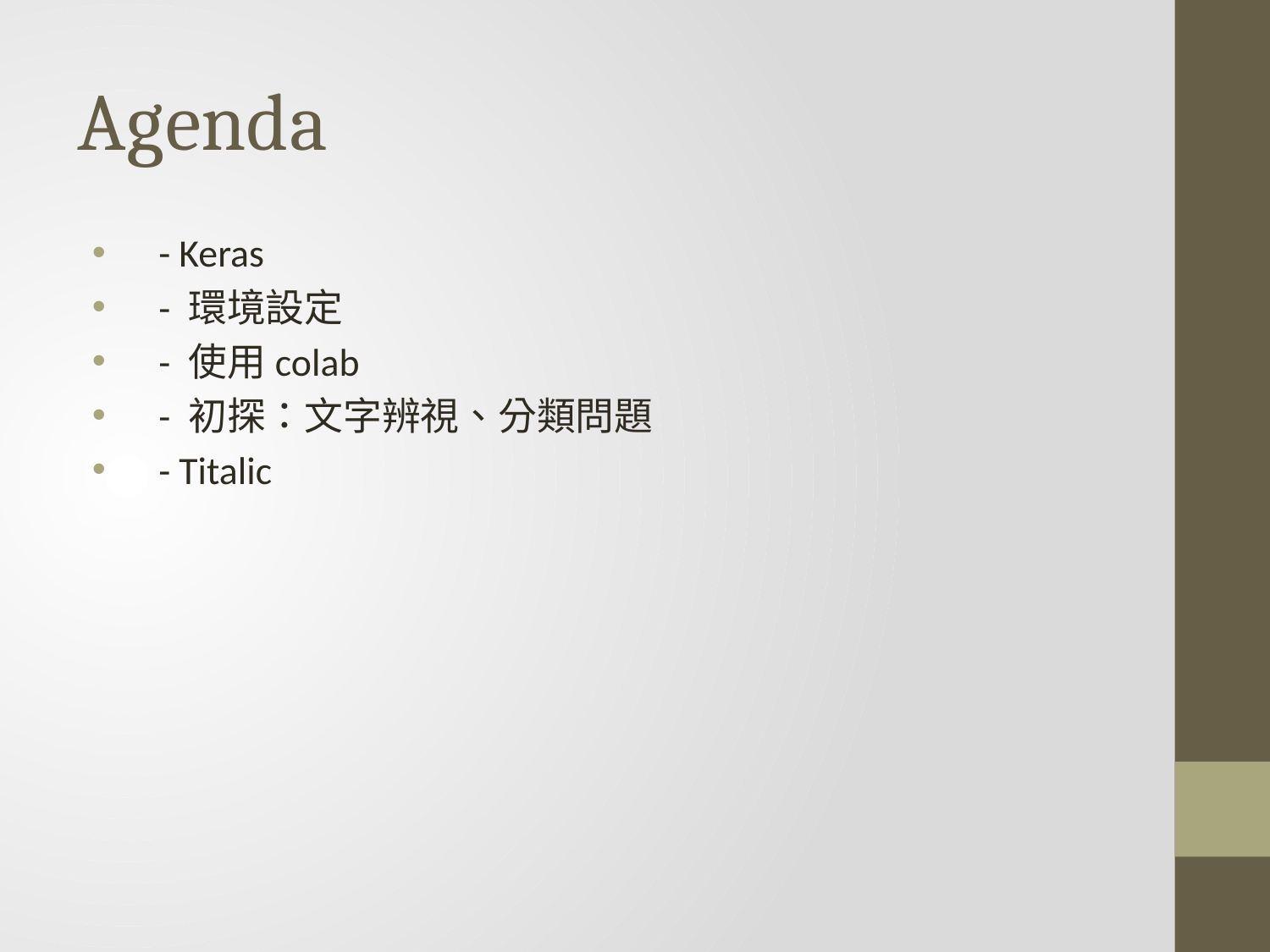

# Agenda
    - Keras
    - 環境設定
    - 使用colab
    - 初探：文字辨視、分類問題
    - Titalic